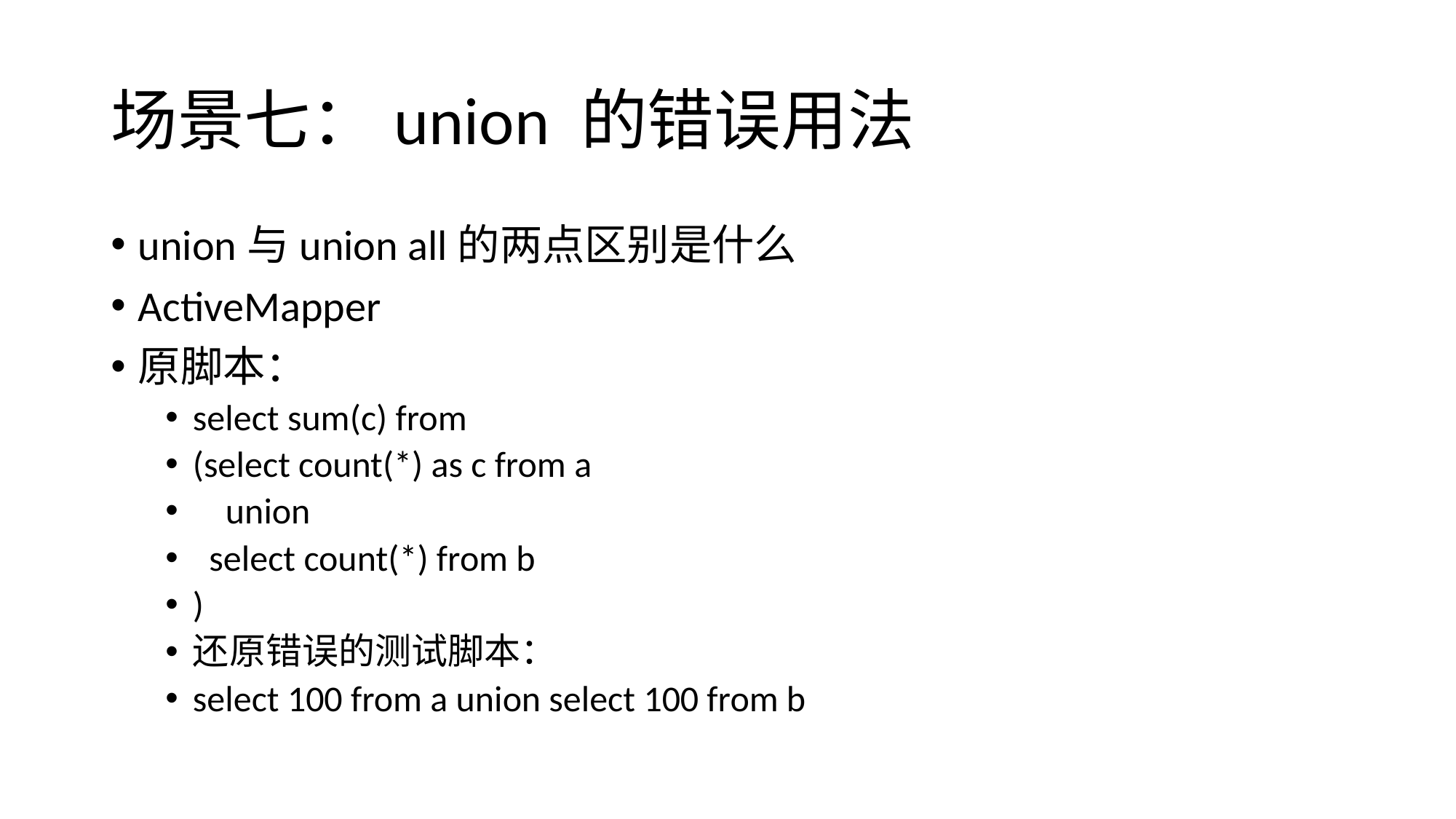

# 场景七：union 的错误用法
union与union all的两点区别是什么
ActiveMapper
原脚本：
select sum(c) from
(select count(*) as c from a
    union
  select count(*) from b
)
还原错误的测试脚本：
select 100 from a union select 100 from b